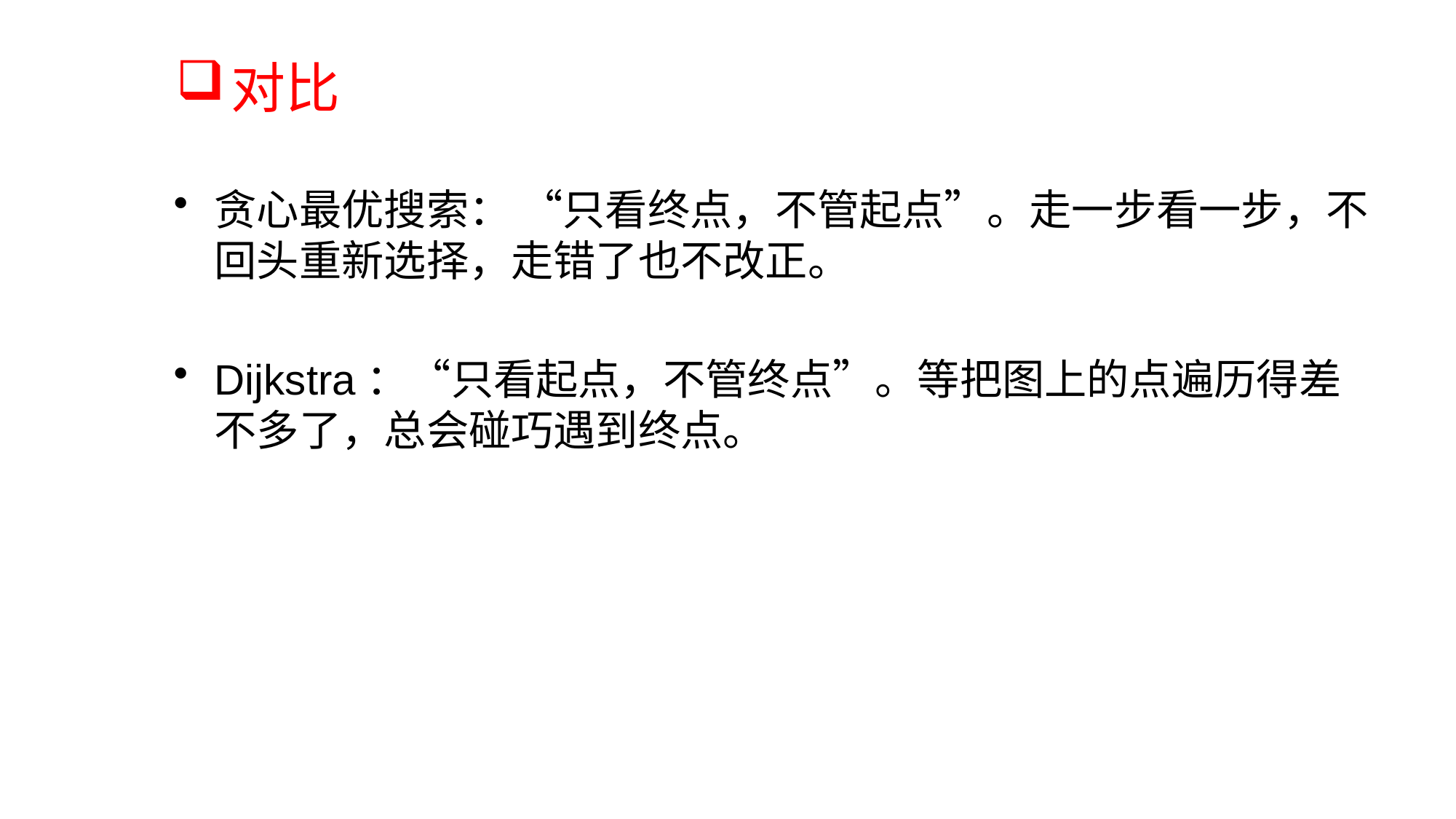

# 对比
贪心最优搜索： “只看终点，不管起点”。走一步看一步，不回头重新选择，走错了也不改正。

Dijkstra：“只看起点，不管终点”。等把图上的点遍历得差不多了，总会碰巧遇到终点。